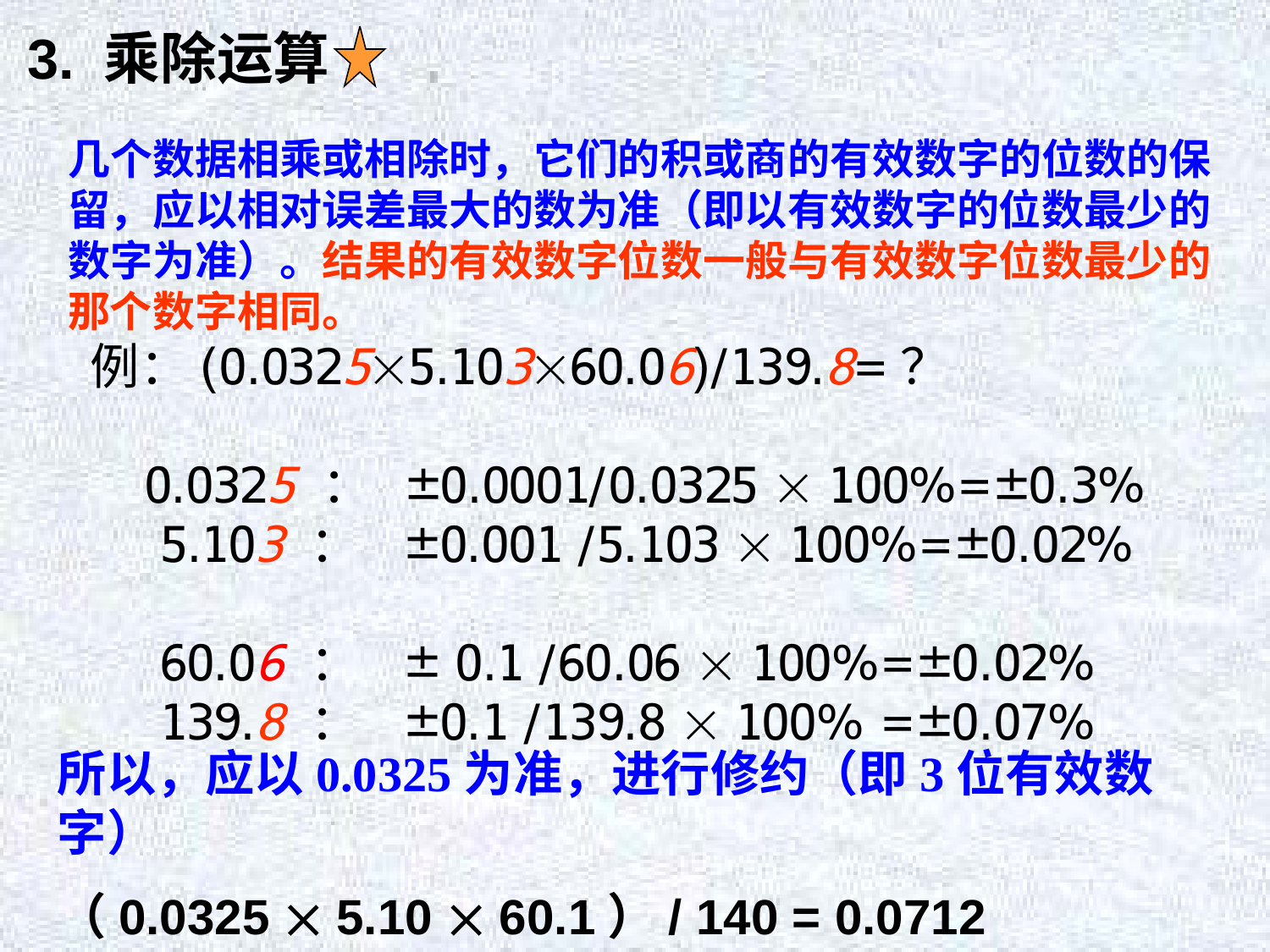

3. 乘除运算

几个数据相乘或相除时，它们的积或商的有效数字的位数的保留，应以相对误差最大的数为准（即以有效数字的位数最少的数字为准）。结果的有效数字位数一般与有效数字位数最少的那个数字相同。
 例：(0.0325×5.103×60.06)/139.8=？

     0.0325 ：  ±0.0001/0.0325 × 100%=±0.3%
      5.103 ：   ±0.001 /5.103 × 100%=±0.02%
      60.06 ：   ± 0.1 /60.06 × 100%=±0.02%
      139.8 ：   ±0.1 /139.8 × 100% =±0.07%
所以，应以0.0325为准，进行修约（即3位有效数字）
（0.0325 × 5.10 × 60.1）/ 140 = 0.0712